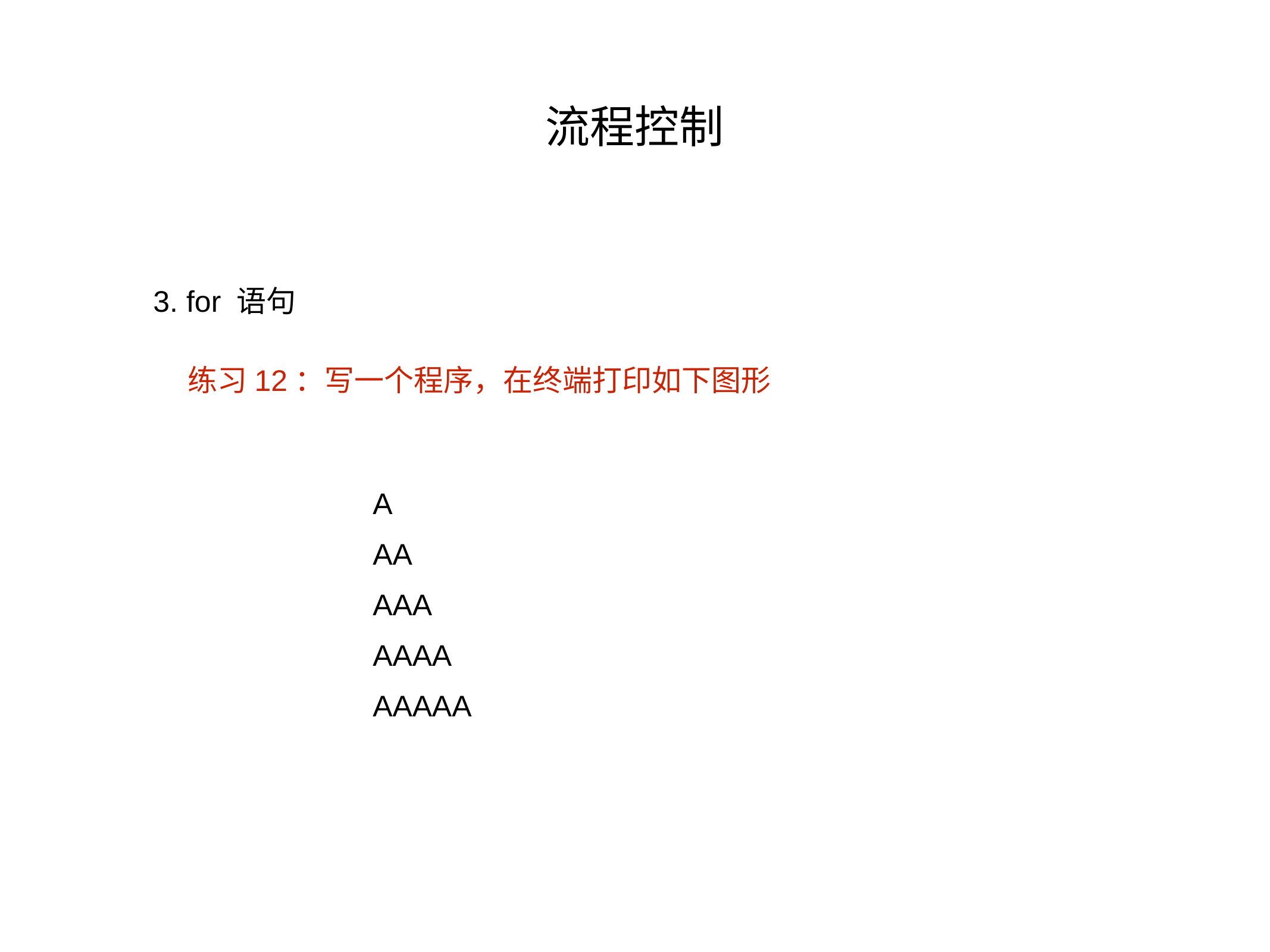

流程控制
3. for 语句
练习12：写一个程序，在终端打印如下图形
A
AA
AAA
AAAA
AAAAA